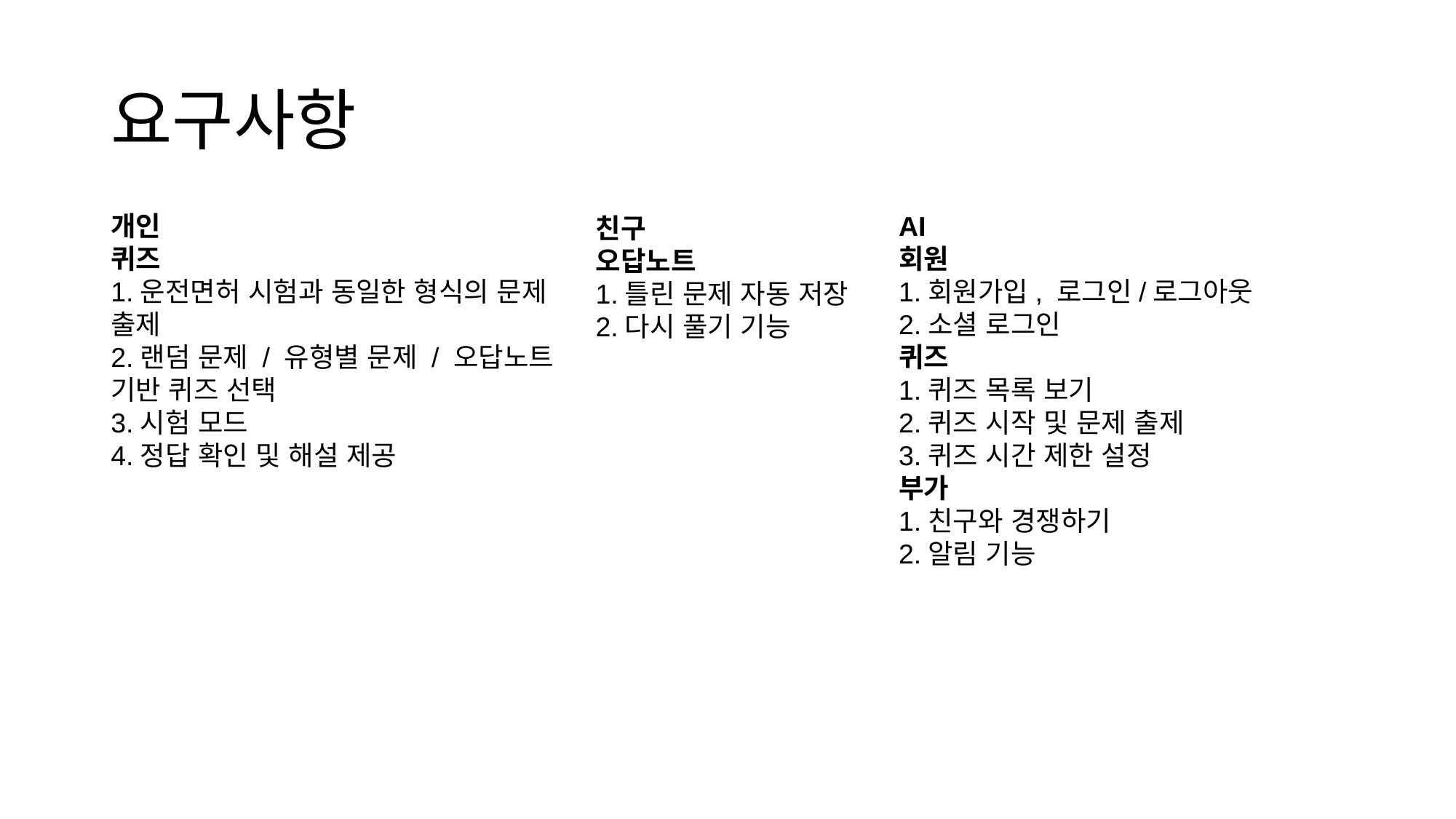

# 요구사항
개인
퀴즈
1.운전면허 시험과 동일한 형식의 문제 출제
2.랜덤 문제 / 유형별 문제 / 오답노트 기반 퀴즈 선택
3.시험 모드
4.정답 확인 및 해설 제공
AI
회원
1.회원가입, 로그인/로그아웃
2.소셜 로그인
퀴즈
1.퀴즈 목록 보기
2.퀴즈 시작 및 문제 출제
3.퀴즈 시간 제한 설정
부가
1.친구와 경쟁하기
2.알림 기능
친구
오답노트
1.틀린 문제 자동 저장
2.다시 풀기 기능